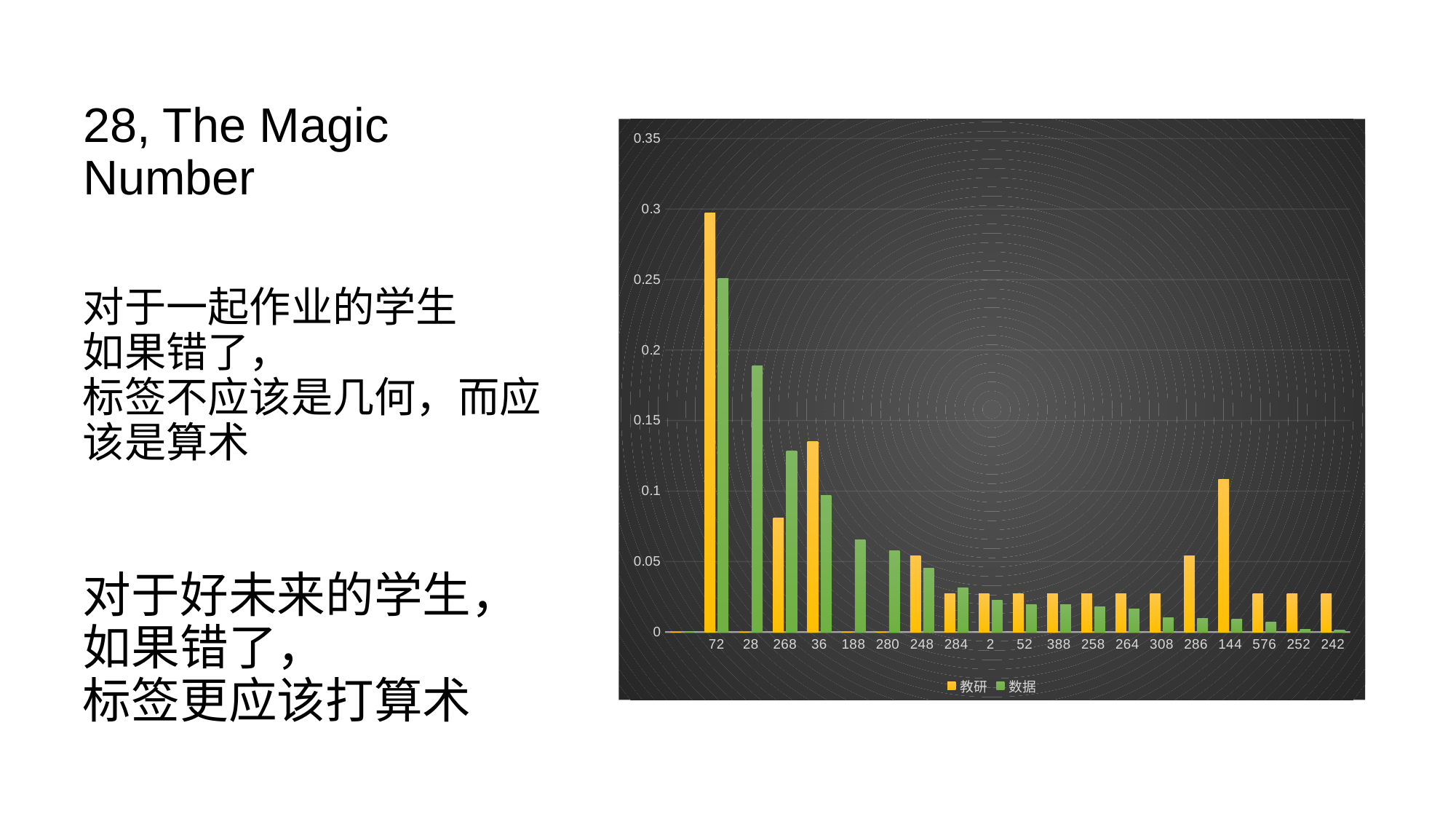

# 28, The Magic Number

### Chart

| Category |  |  |
|---|---|---|
|  | 0.0 | 0.0 |
| 72 | 0.2972972972972973 | 0.2507026419336706 |
| 28 | 0.0 | 0.18878984983538102 |
| 268 | 0.08108108108108109 | 0.1285633983779009 |
| 36 | 0.13513513513513514 | 0.0971653416847346 |
| 188 | 0.0 | 0.06560668112101502 |
| 280 | 0.0 | 0.05781739339918092 |
| 248 | 0.05405405405405406 | 0.045450895366578335 |
| 284 | 0.02702702702702703 | 0.031237452822613025 |
| 2 | 0.02702702702702703 | 0.022404239942182606 |
| 52 | 0.02702702702702703 | 0.01967397414277684 |
| 388 | 0.02702702702702703 | 0.01935276640167028 |
| 258 | 0.02702702702702703 | 0.017746727696137478 |
| 264 | 0.02702702702702703 | 0.016301292861157952 |
| 308 | 0.02702702702702703 | 0.01011804384485666 |
| 286 | 0.05405405405405406 | 0.00963623223319682 |
| 144 | 0.10810810810810811 | 0.008993816750983699 |
| 576 | 0.02702702702702703 | 0.006905966433791055 |
| 252 | 0.02702702702702703 | 0.002087850317192644 |
| 242 | 0.02702702702702703 | 0.001445434834979523 |
对于一起作业的学生
如果错了，
标签不应该是几何，而应该是算术
对于好未来的学生，
如果错了，
标签更应该打算术